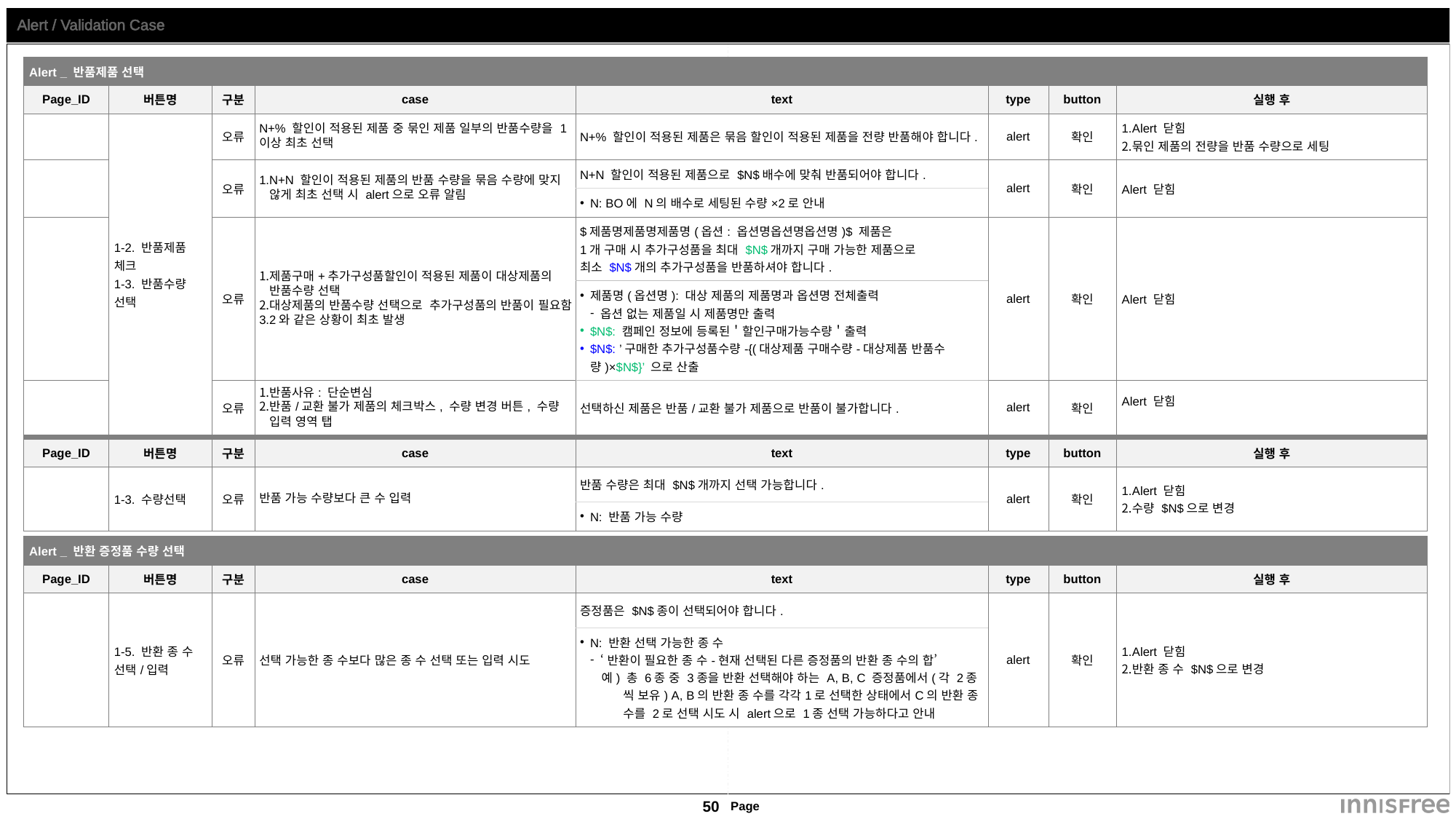

# Alert / Validation Case
| Alert \_ 반품제품 선택 |  |  |  |  |  |  |  |
| --- | --- | --- | --- | --- | --- | --- | --- |
| Page\_ID | 버튼명 | 구분 | case | text | type | button | 실행 후 |
|  | 1-2. 반품제품 체크 1-3. 반품수량 선택 | 오류 | N+% 할인이 적용된 제품 중 묶인 제품 일부의 반품수량을 1 이상 최초 선택 | N+% 할인이 적용된 제품은 묶음 할인이 적용된 제품을 전량 반품해야 합니다. | alert | 확인 | Alert 닫힘 묶인 제품의 전량을 반품 수량으로 세팅 |
|  |  | 오류 | N+N 할인이 적용된 제품의 반품 수량을 묶음 수량에 맞지 않게 최초 선택 시 alert으로 오류 알림 | N+N 할인이 적용된 제품으로 $N$배수에 맞춰 반품되어야 합니다. | alert | 확인 | Alert 닫힘 |
|  |  |  |  | N: BO에 N의 배수로 세팅된 수량×2로 안내 |  |  |  |
|  |  | 오류 | 제품구매+추가구성품할인이 적용된 제품이 대상제품의 반품수량 선택 대상제품의 반품수량 선택으로 추가구성품의 반품이 필요함 2와 같은 상황이 최초 발생 | $제품명제품명제품명(옵션: 옵션명옵션명옵션명)$ 제품은 1개 구매 시 추가구성품을 최대 $N$개까지 구매 가능한 제품으로 최소 $N$개의 추가구성품을 반품하셔야 합니다. | alert | 확인 | Alert 닫힘 |
|  |  |  |  | 제품명(옵션명): 대상 제품의 제품명과 옵션명 전체출력 옵션 없는 제품일 시 제품명만 출력 $N$: 캠페인 정보에 등록된＇할인구매가능수량＇출력 $N$: ’구매한 추가구성품수량-{(대상제품 구매수량-대상제품 반품수량)×$N$}’ 으로 산출 |  |  |  |
|  |  | 오류 | 반품사유: 단순변심 반품/교환 불가 제품의 체크박스, 수량 변경 버튼, 수량 입력 영역 탭 | 선택하신 제품은 반품/교환 불가 제품으로 반품이 불가합니다. | alert | 확인 | Alert 닫힘 |
| Alert \_ 반품제품 수량 선택 |  |  |  |  |  |  |  |
| --- | --- | --- | --- | --- | --- | --- | --- |
| Page\_ID | 버튼명 | 구분 | case | text | type | button | 실행 후 |
|  | 1-3. 수량선택 | 오류 | 반품 가능 수량보다 큰 수 입력 | 반품 수량은 최대 $N$개까지 선택 가능합니다. | alert | 확인 | Alert 닫힘 수량 $N$으로 변경 |
|  |  |  |  | N: 반품 가능 수량 |  |  |  |
| Alert \_ 반환 증정품 수량 선택 |  |  |  |  |  |  |  |
| --- | --- | --- | --- | --- | --- | --- | --- |
| Page\_ID | 버튼명 | 구분 | case | text | type | button | 실행 후 |
|  | 1-5. 반환 종 수 선택/입력 | 오류 | 선택 가능한 종 수보다 많은 종 수 선택 또는 입력 시도 | 증정품은 $N$종이 선택되어야 합니다. | alert | 확인 | Alert 닫힘 반환 종 수 $N$으로 변경 |
|  |  |  |  | N: 반환 선택 가능한 종 수 ‘반환이 필요한 종 수-현재 선택된 다른 증정품의 반환 종 수의 합’ 예) 총 6종 중 3종을 반환 선택해야 하는 A, B, C 증정품에서(각 2종 씩 보유) A, B의 반환 종 수를 각각1로 선택한 상태에서C의 반환 종 수를 2로 선택 시도 시 alert으로 1종 선택 가능하다고 안내 |  |  |  |